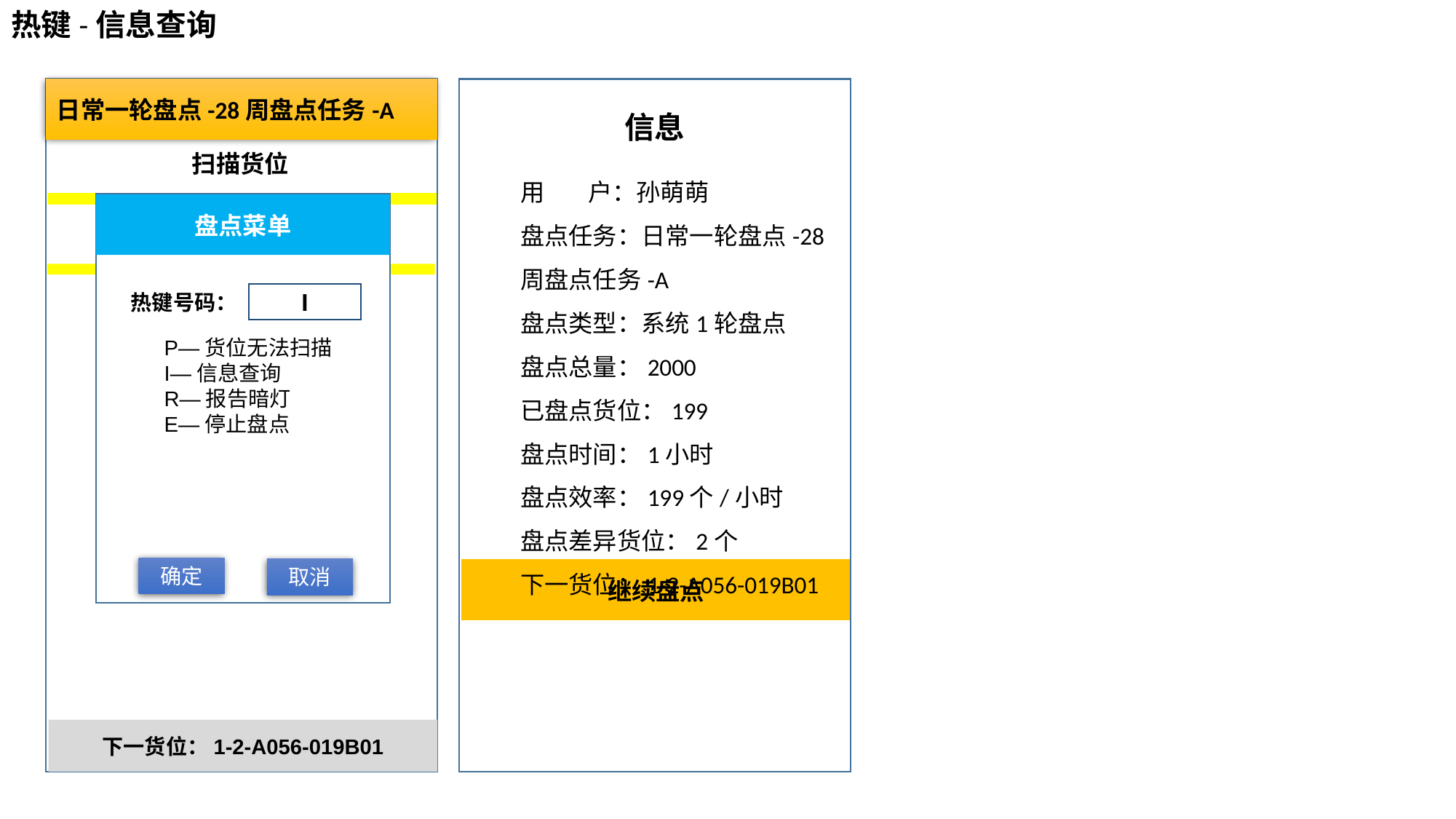

# 热键-信息查询

日常一轮盘点-28周盘点任务-A

信息
用        户：孙萌萌
盘点任务：日常一轮盘点-28周盘点任务-A
盘点类型：系统1轮盘点
盘点总量：2000
已盘点货位：199
盘点时间：1小时
盘点效率：199个/小时
盘点差异货位：2个
下一货位：1-2-A056-019B01

继续盘点

扫描货位

盘点菜单
热键号码：
I
P—货位无法扫描
I—信息查询
R—报告暗灯
E—停止盘点
确定
取消
1-2-A056-019C01

下一货位：1-2-A056-019B01